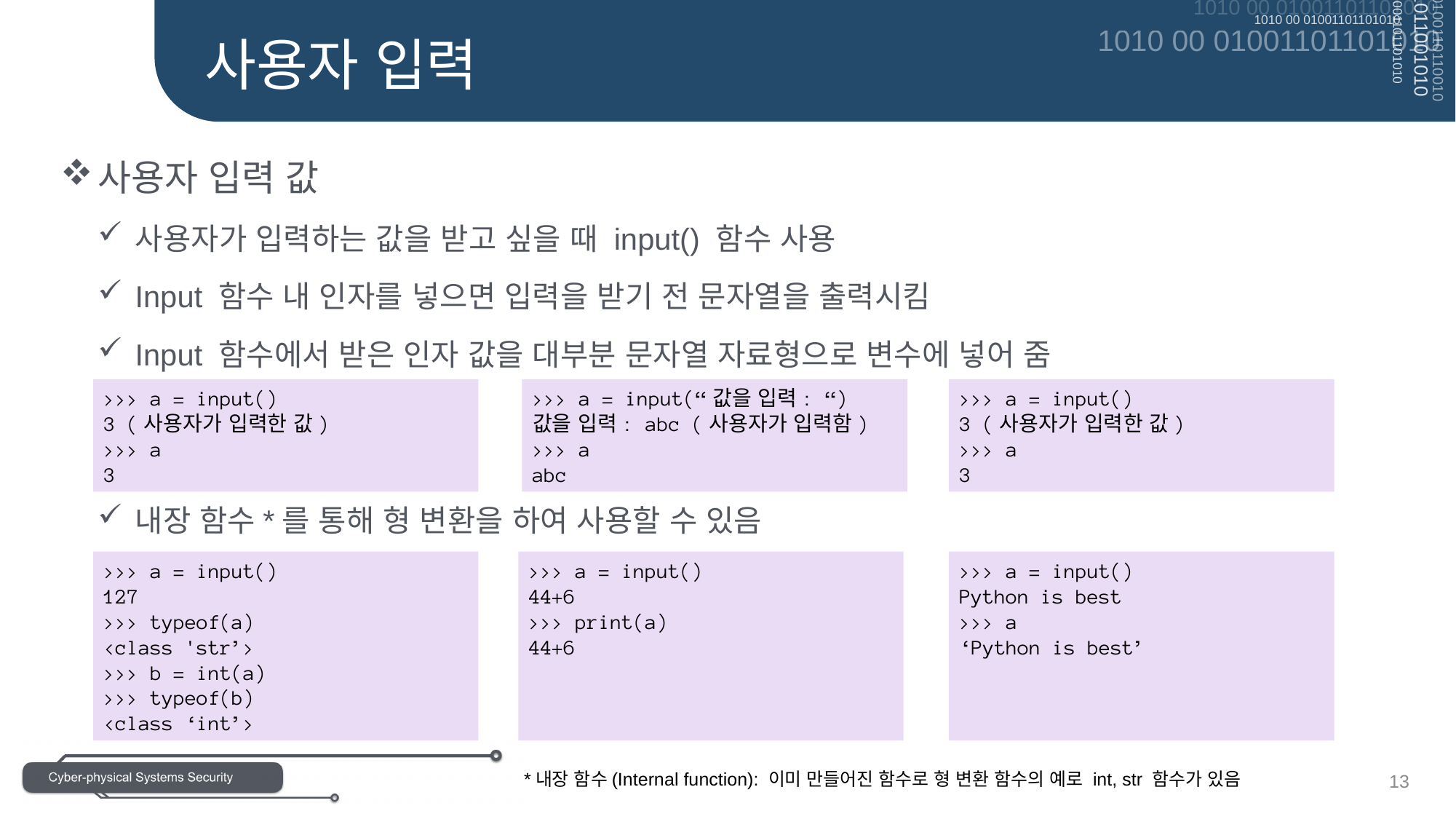

사용자 입력
사용자 입력 값
사용자가 입력하는 값을 받고 싶을 때 input() 함수 사용
Input 함수 내 인자를 넣으면 입력을 받기 전 문자열을 출력시킴
Input 함수에서 받은 인자 값을 대부분 문자열 자료형으로 변수에 넣어 줌

내장 함수*를 통해 형 변환을 하여 사용할 수 있음

>>> a = input(“값을 입력: “)
값을 입력: abc (사용자가 입력함)
>>> a
abc
>>> a = input()
3 (사용자가 입력한 값)
>>> a
3
>>> a = input()
3 (사용자가 입력한 값)
>>> a
3
>>> a = input()
127
>>> typeof(a)
<class 'str’>
>>> b = int(a)
>>> typeof(b)
<class ‘int’>
>>> a = input()
44+6
>>> print(a)
44+6

>>> a = input()
Python is best
>>> a
‘Python is best’

13
*내장 함수(Internal function): 이미 만들어진 함수로 형 변환 함수의 예로 int, str 함수가 있음